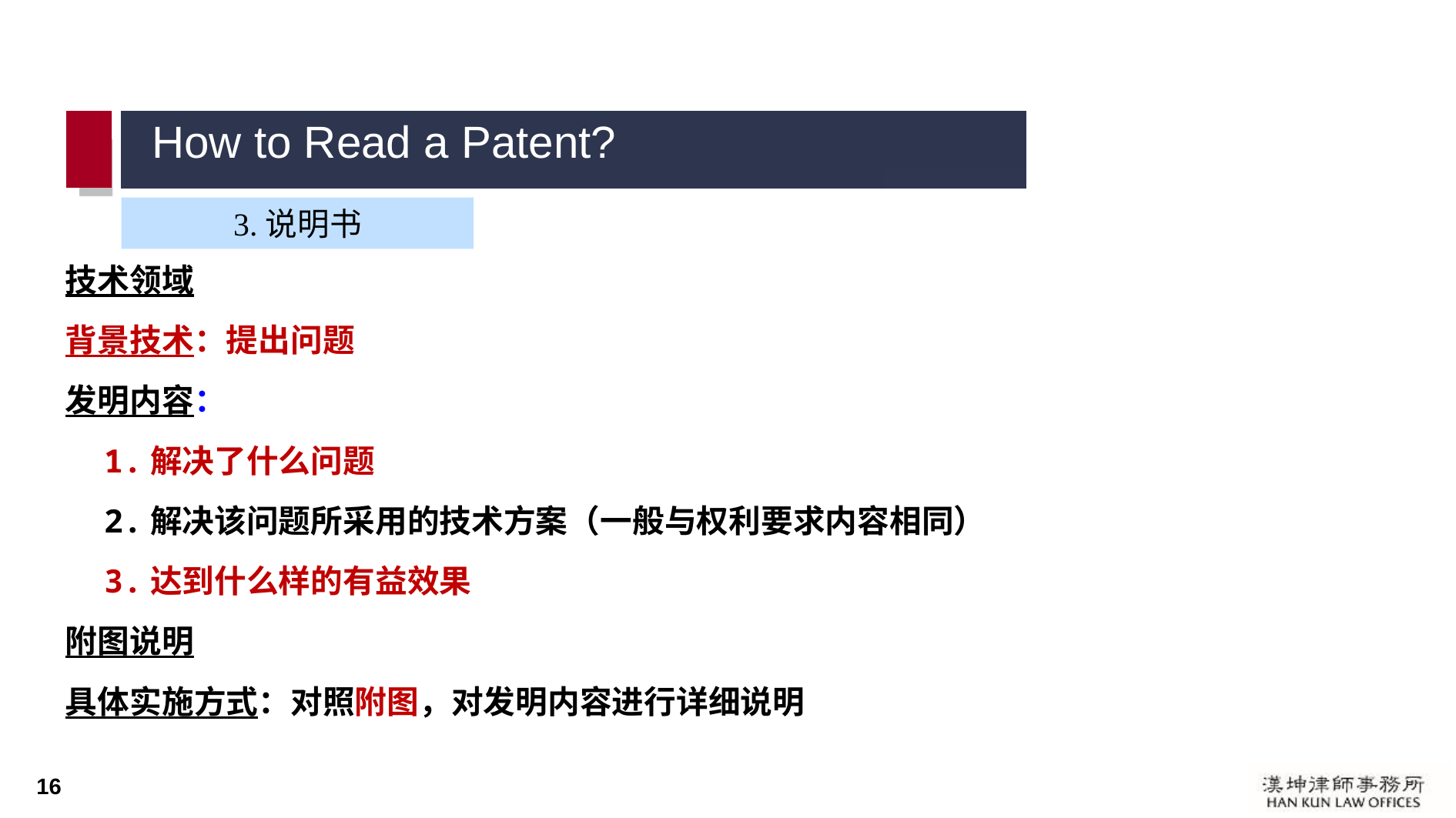

How to Read a Patent?
3.说明书
技术领域
背景技术：提出问题
发明内容：
  1.解决了什么问题
  2.解决该问题所采用的技术方案（一般与权利要求内容相同）
  3.达到什么样的有益效果
附图说明
具体实施方式：对照附图，对发明内容进行详细说明